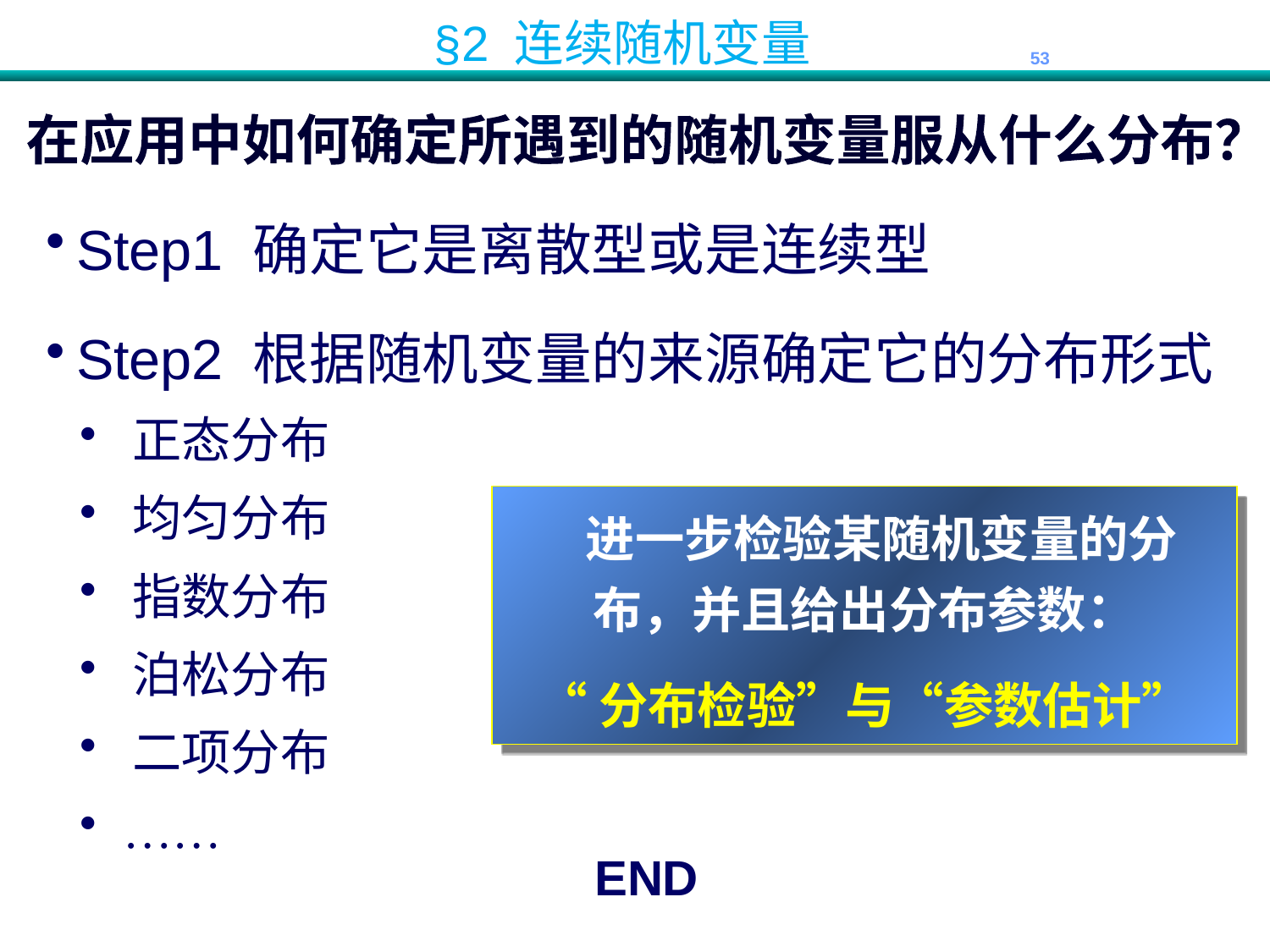

在应用中如何确定所遇到的随机变量服从什么分布？
Step1 确定它是离散型或是连续型
Step2 根据随机变量的来源确定它的分布形式
 正态分布
 均匀分布
 指数分布
 泊松分布
 二项分布
 ……
  进一步检验某随机变量的分布，并且给出分布参数：
“分布检验”与“参数估计”
END